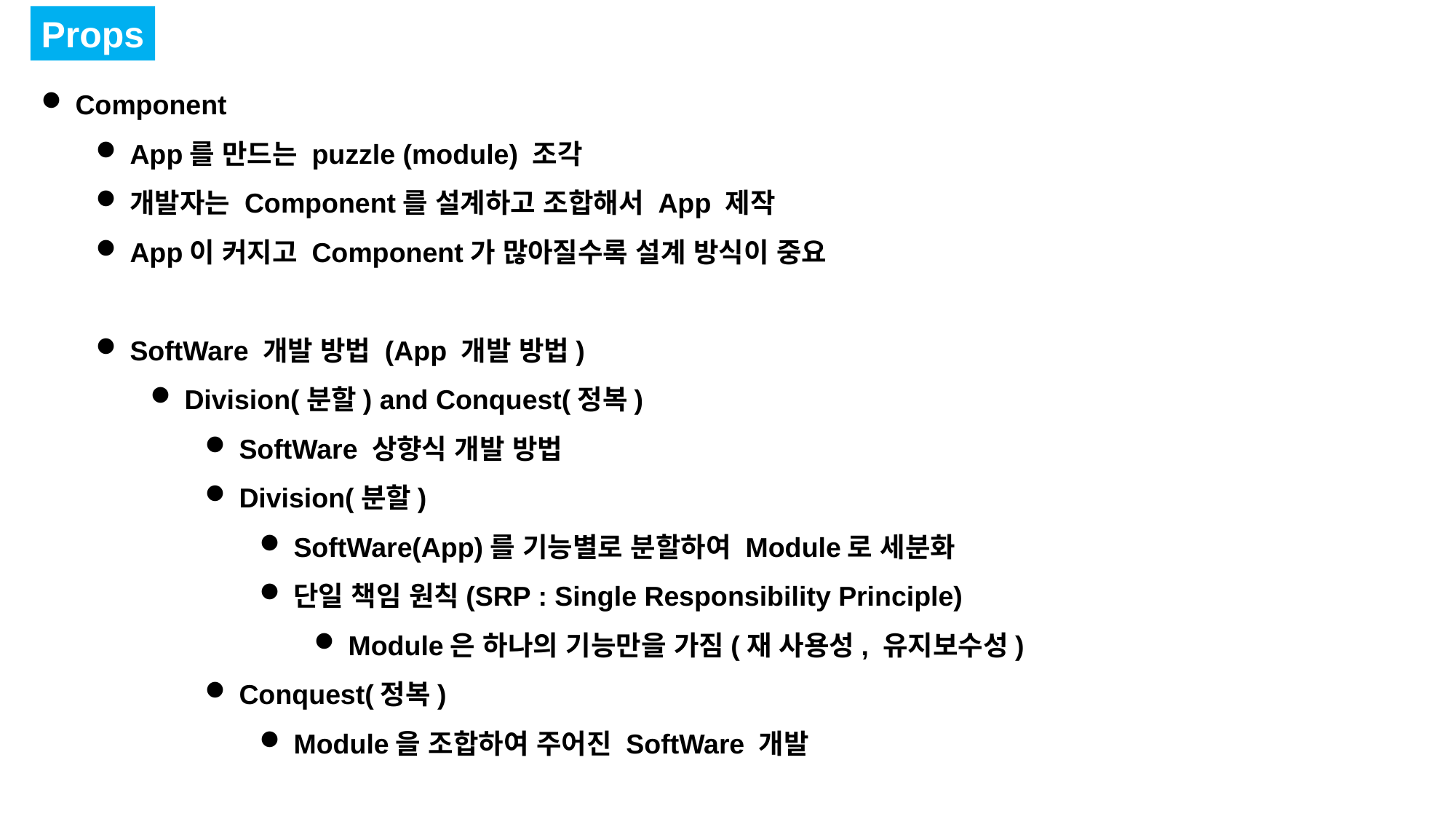

Props
Component
App를 만드는 puzzle (module) 조각
개발자는 Component를 설계하고 조합해서 App 제작
App이 커지고 Component가 많아질수록 설계 방식이 중요

SoftWare 개발 방법 (App 개발 방법)
Division(분할) and Conquest(정복)
SoftWare 상향식 개발 방법
Division(분할)
SoftWare(App)를 기능별로 분할하여 Module로 세분화
단일 책임 원칙(SRP : Single Responsibility Principle)
Module은 하나의 기능만을 가짐(재 사용성, 유지보수성)
Conquest(정복)
Module을 조합하여 주어진 SoftWare 개발